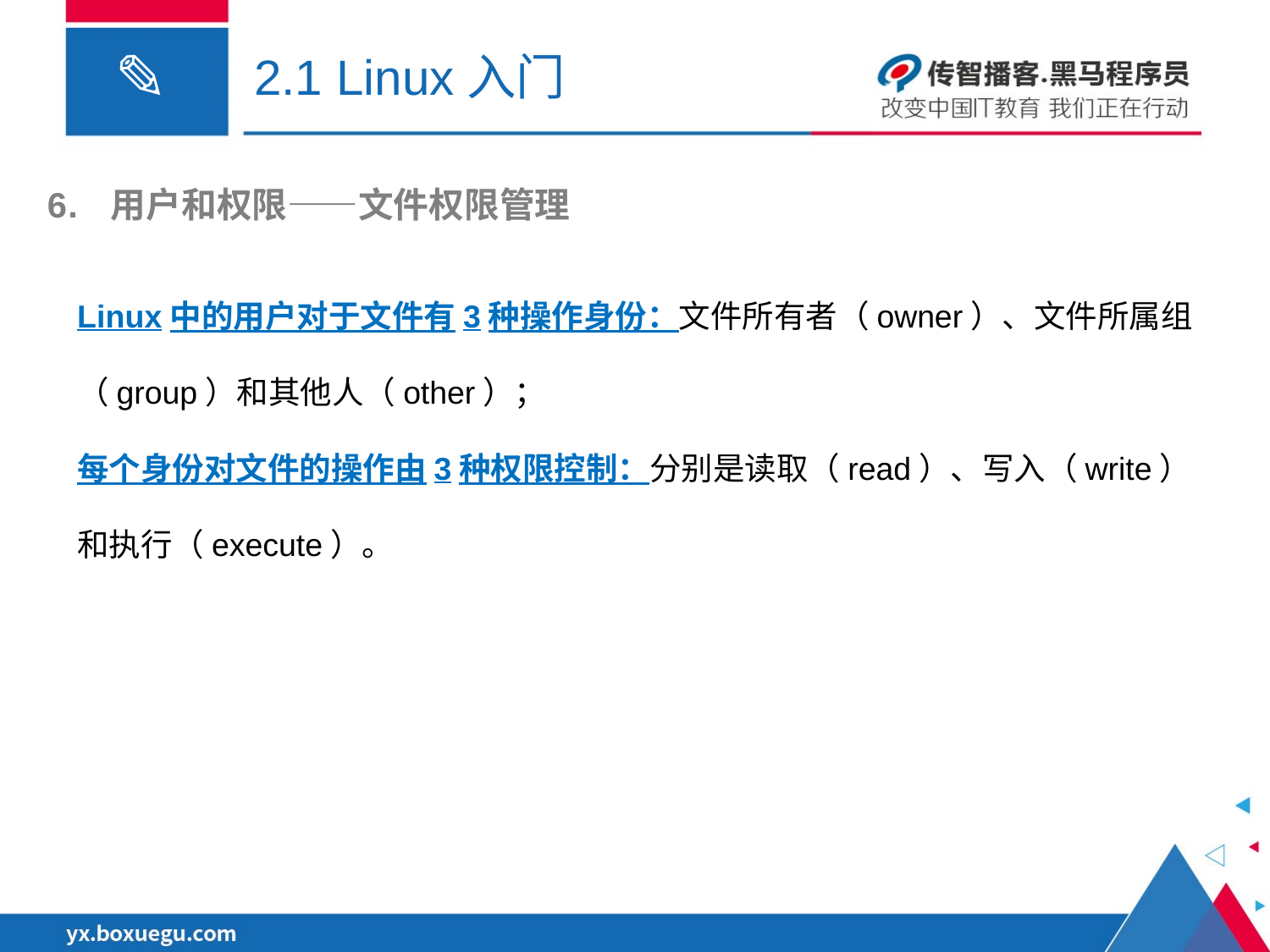

# 2.1 Linux入门
用户和权限——文件权限管理
Linux中的用户对于文件有3种操作身份：文件所有者（owner）、文件所属组（group）和其他人（other）；
每个身份对文件的操作由3种权限控制：分别是读取（read）、写入（write）和执行（execute）。